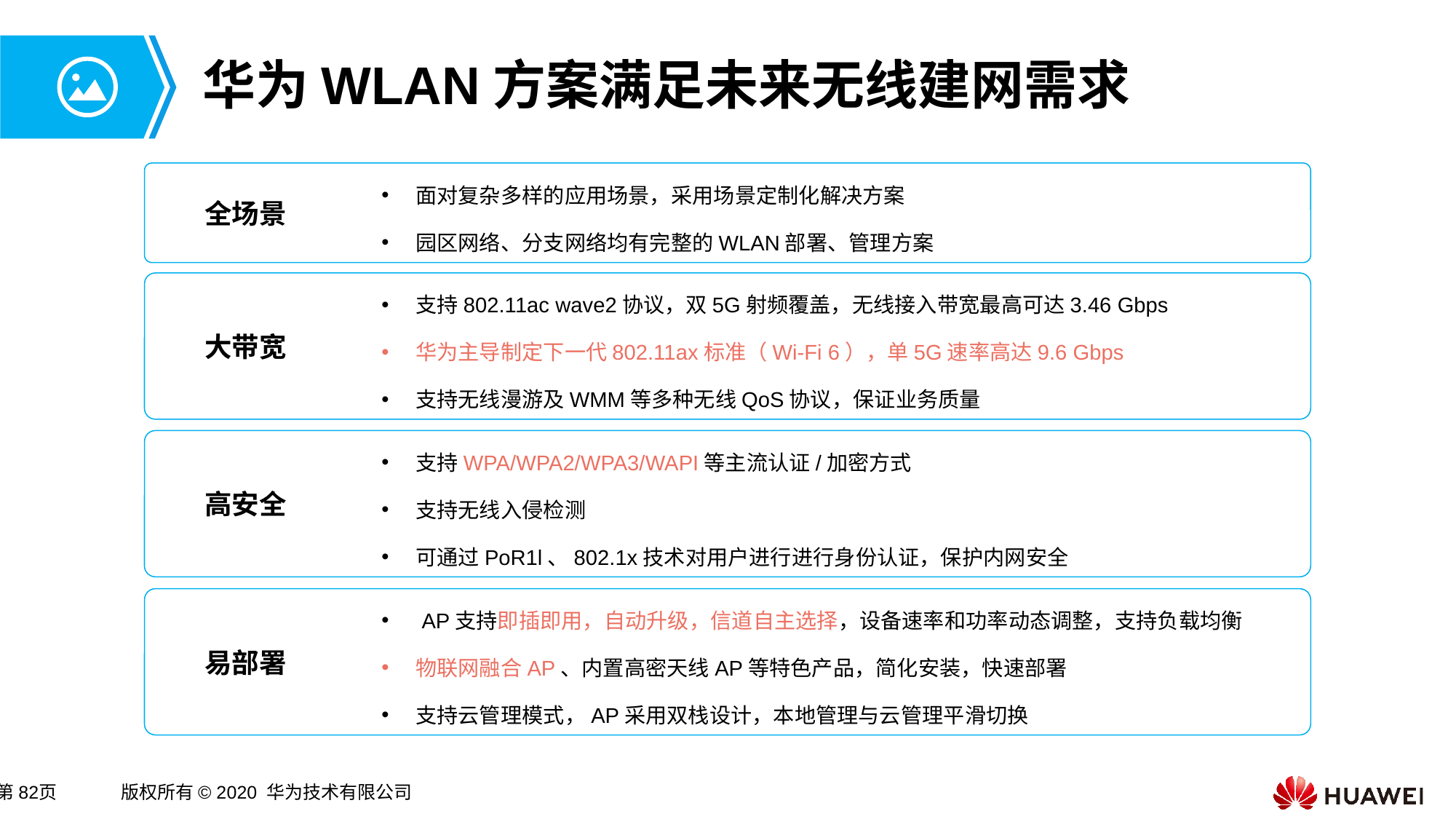

# 华为WLAN方案满足未来无线建网需求

面对复杂多样的应用场景，采用场景定制化解决方案
园区网络、分支网络均有完整的WLAN部署、管理方案
全场景

支持802.11ac wave2协议，双5G射频覆盖，无线接入带宽最高可达3.46 Gbps
华为主导制定下一代802.11ax标准（Wi-Fi 6），单5G速率高达9.6 Gbps
支持无线漫游及WMM等多种无线QoS协议，保证业务质量
大带宽

支持WPA/WPA2/WPA3/WAPI等主流认证/加密方式
支持无线入侵检测
可通过PoR1l、802.1x技术对用户进行进行身份认证，保护内网安全
高安全

 AP支持即插即用，自动升级，信道自主选择，设备速率和功率动态调整，支持负载均衡
物联网融合AP、内置高密天线AP等特色产品，简化安装，快速部署
支持云管理模式，AP采用双栈设计，本地管理与云管理平滑切换
易部署